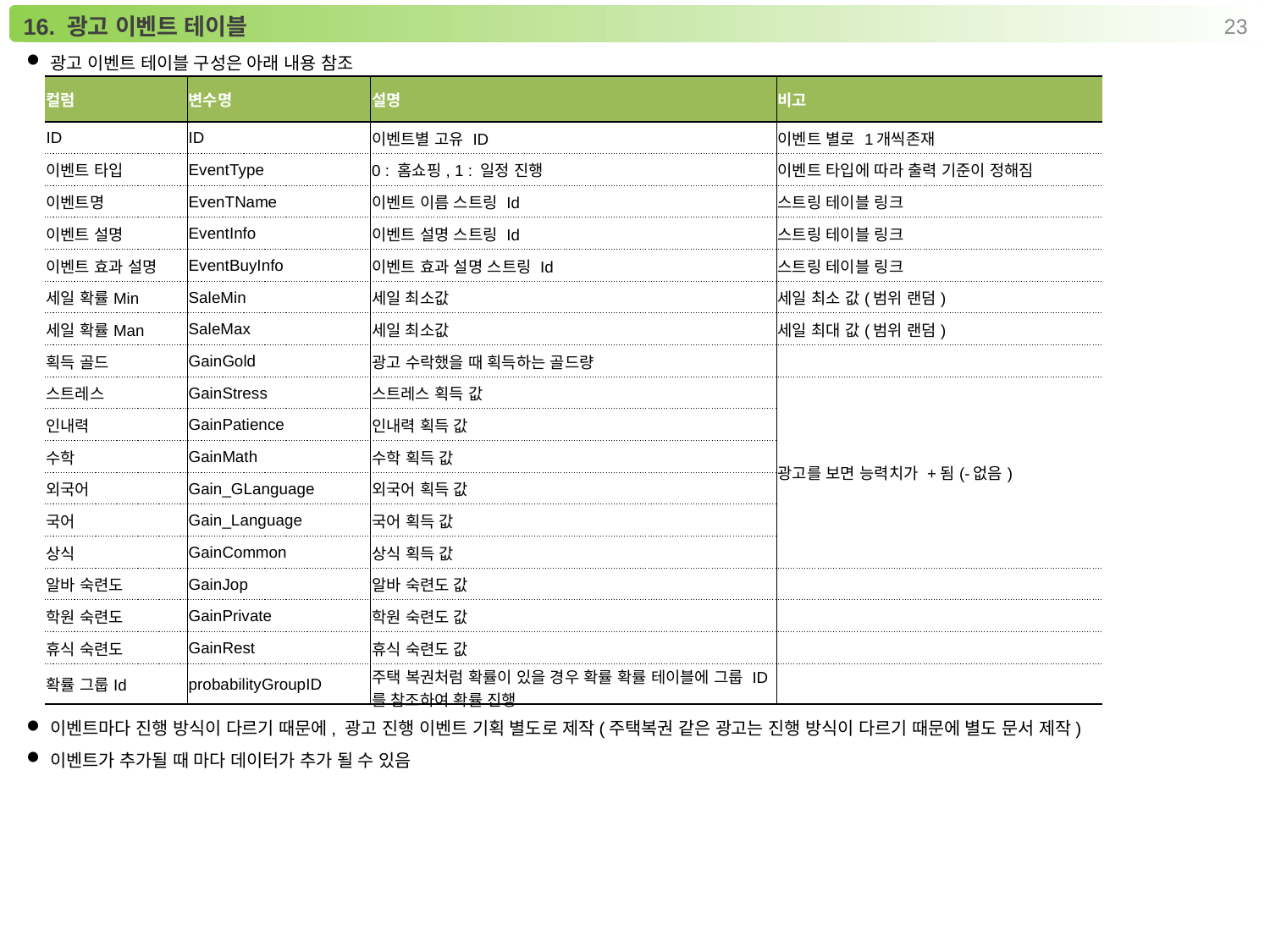

23
16. 광고 이벤트 테이블
광고 이벤트 테이블 구성은 아래 내용 참조

이벤트마다 진행 방식이 다르기 때문에, 광고 진행 이벤트 기획 별도로 제작(주택복권 같은 광고는 진행 방식이 다르기 때문에 별도 문서 제작)
이벤트가 추가될 때 마다 데이터가 추가 될 수 있음
| 컬럼 | 변수명 | 설명 | 비고 |
| --- | --- | --- | --- |
| ID | ID | 이벤트별 고유 ID | 이벤트 별로 1개씩존재 |
| 이벤트 타입 | EventType | 0 : 홈쇼핑, 1 : 일정 진행 | 이벤트 타입에 따라 출력 기준이 정해짐 |
| 이벤트명 | EvenTName | 이벤트 이름 스트링 Id | 스트링 테이블 링크 |
| 이벤트 설명 | EventInfo | 이벤트 설명 스트링 Id | 스트링 테이블 링크 |
| 이벤트 효과 설명 | EventBuyInfo | 이벤트 효과 설명 스트링 Id | 스트링 테이블 링크 |
| 세일 확률Min | SaleMin | 세일 최소값 | 세일 최소 값(범위 랜덤) |
| 세일 확률Man | SaleMax | 세일 최소값 | 세일 최대 값(범위 랜덤) |
| 획득 골드 | GainGold | 광고 수락했을 때 획득하는 골드량 |  |
| 스트레스 | GainStress | 스트레스 획득 값 | 광고를 보면 능력치가 +됨(-없음) |
| 인내력 | GainPatience | 인내력 획득 값 |  |
| 수학 | GainMath | 수학 획득 값 |  |
| 외국어 | Gain\_GLanguage | 외국어 획득 값 |  |
| 국어 | Gain\_Language | 국어 획득 값 |  |
| 상식 | GainCommon | 상식 획득 값 |  |
| 알바 숙련도 | GainJop | 알바 숙련도 값 |  |
| 학원 숙련도 | GainPrivate | 학원 숙련도 값 |  |
| 휴식 숙련도 | GainRest | 휴식 숙련도 값 |  |
| 확률 그룹Id | probabilityGroupID | 주택 복권처럼 확률이 있을 경우 확률 확률 테이블에 그룹 ID를 참조하여 확률 진행 |  |